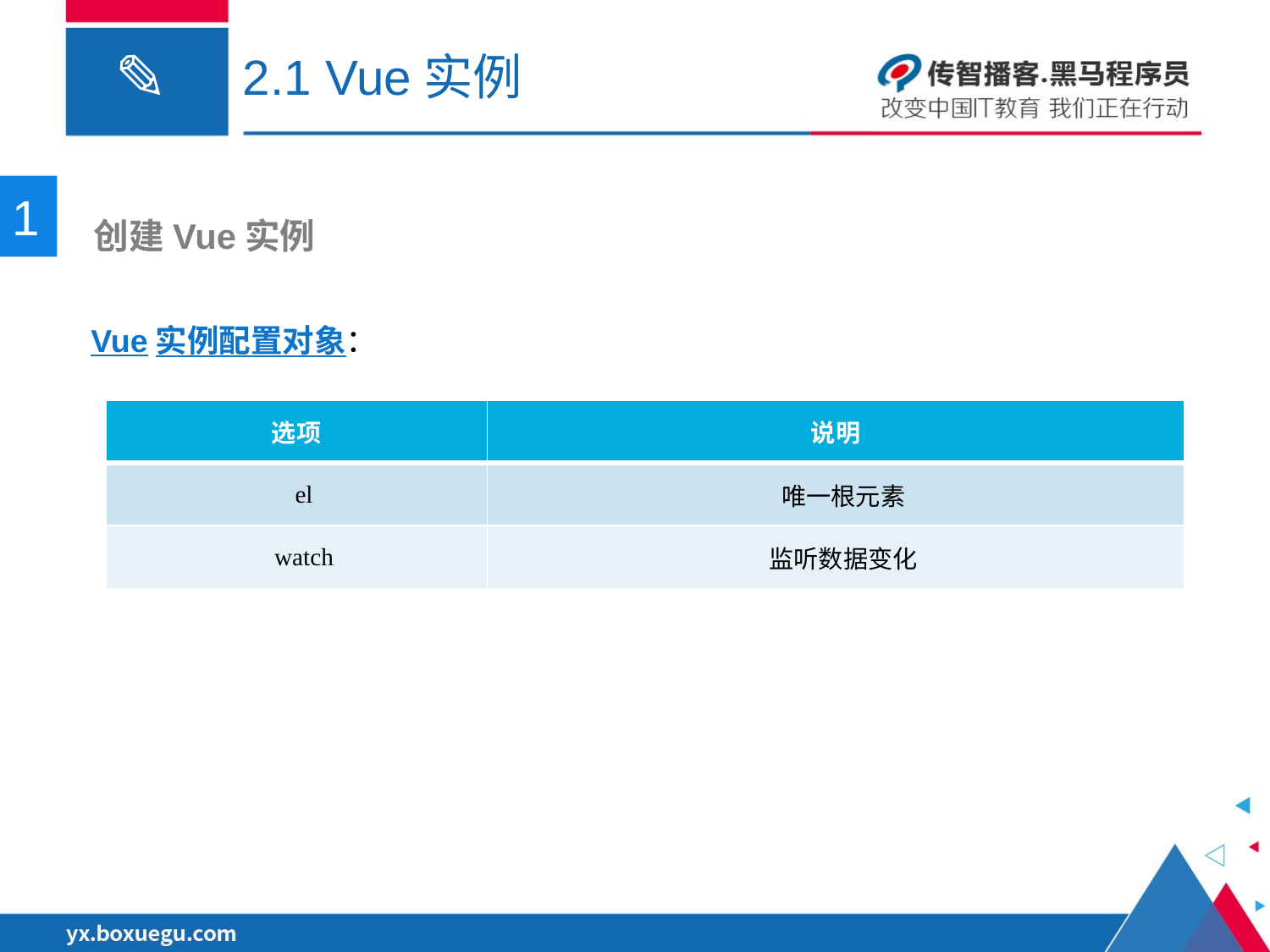

# 2.1 Vue实例

1
  创建Vue实例
Vue实例配置对象：
| 选项 | 说明 |
| --- | --- |
| el | 唯一根元素 |
| watch | 监听数据变化 |